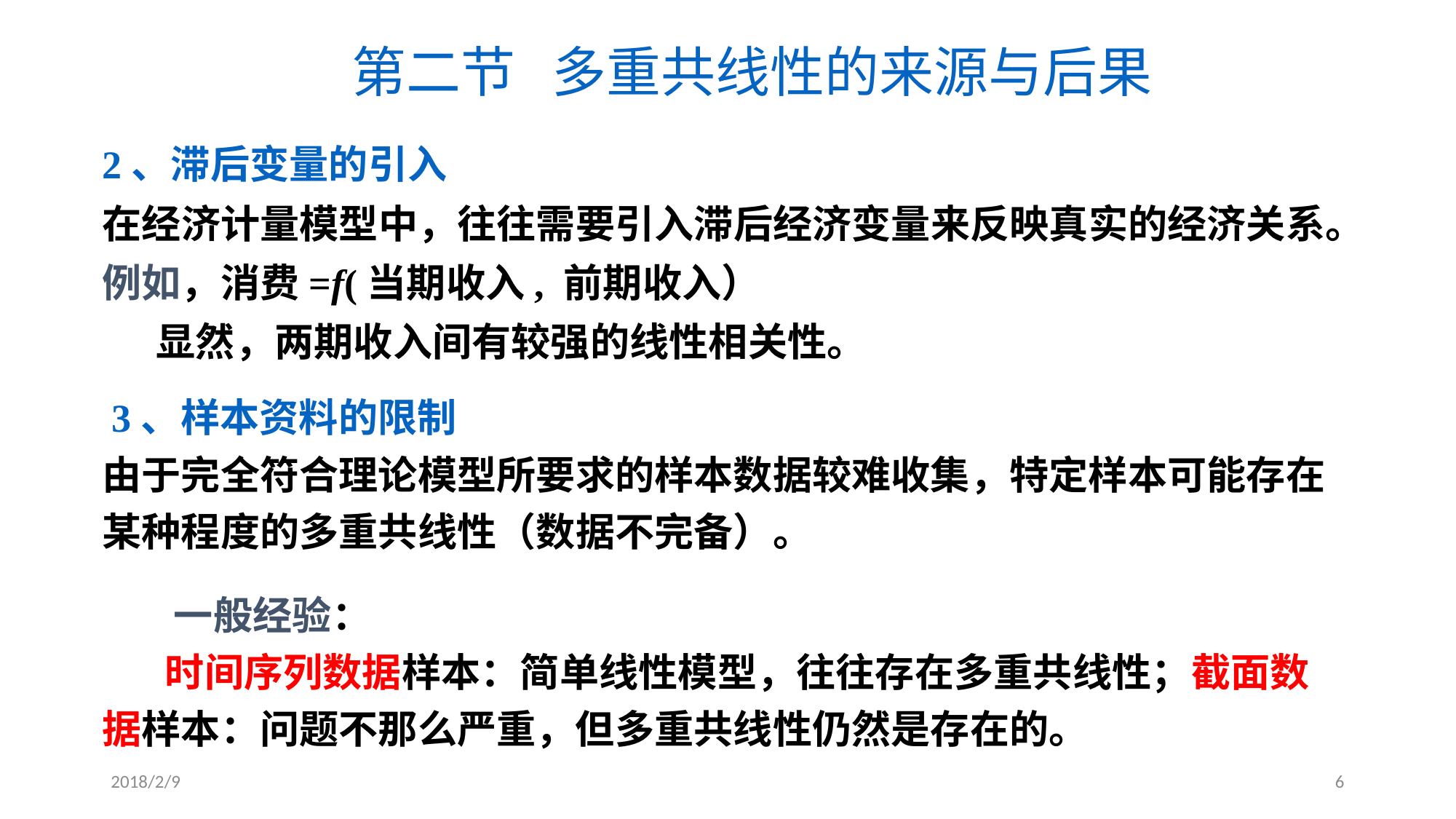

第二节   多重共线性的来源与后果
2、滞后变量的引入
在经济计量模型中，往往需要引入滞后经济变量来反映真实的经济关系。例如，消费=f(当期收入, 前期收入）
     显然，两期收入间有较强的线性相关性。
 3、样本资料的限制
由于完全符合理论模型所要求的样本数据较难收集，特定样本可能存在某种程度的多重共线性（数据不完备）。
       一般经验：
      时间序列数据样本：简单线性模型，往往存在多重共线性；截面数据样本：问题不那么严重，但多重共线性仍然是存在的。
2018/2/9
6